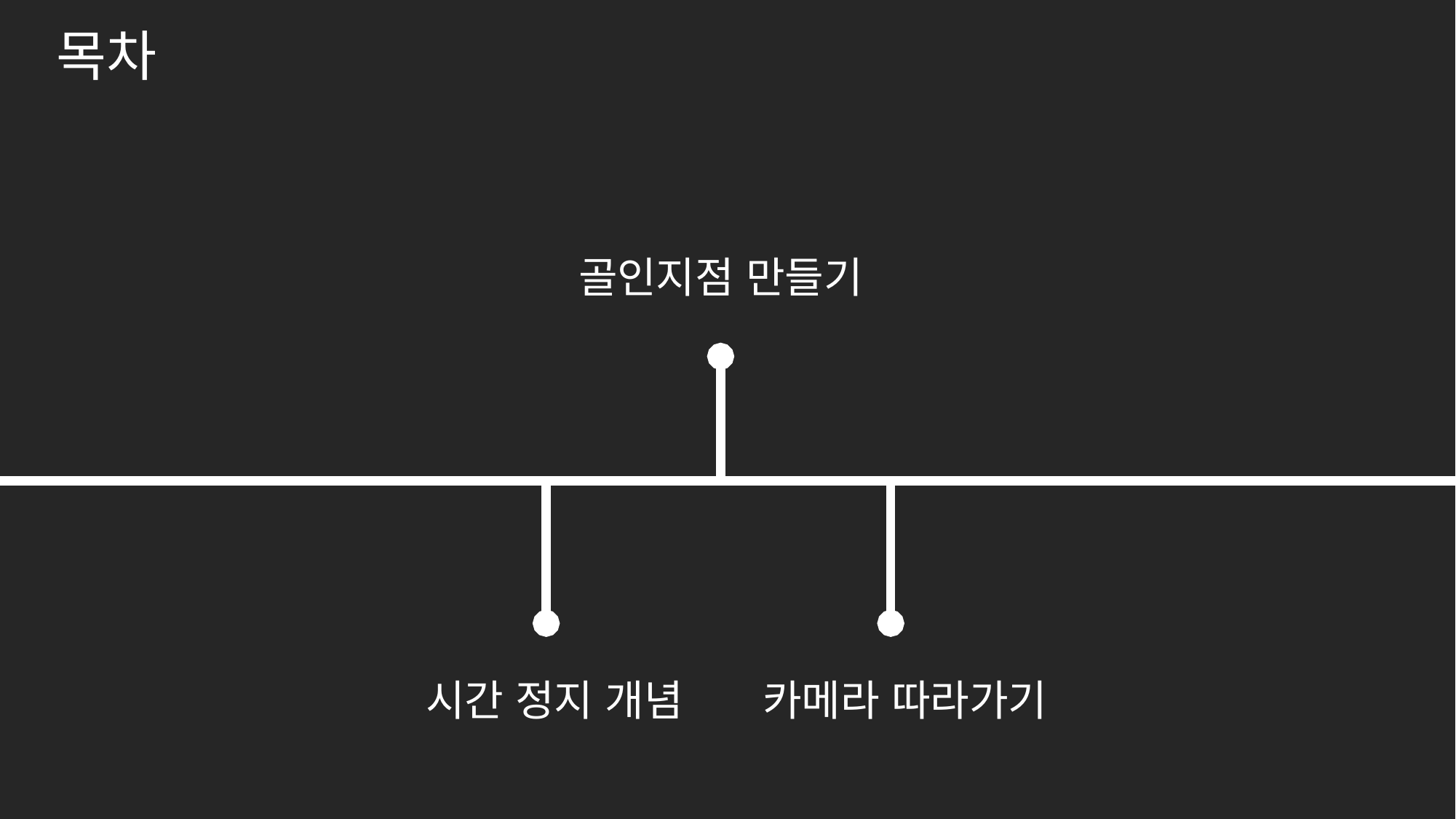

목차
골인지점 만들기
시간 정지 개념
카메라 따라가기